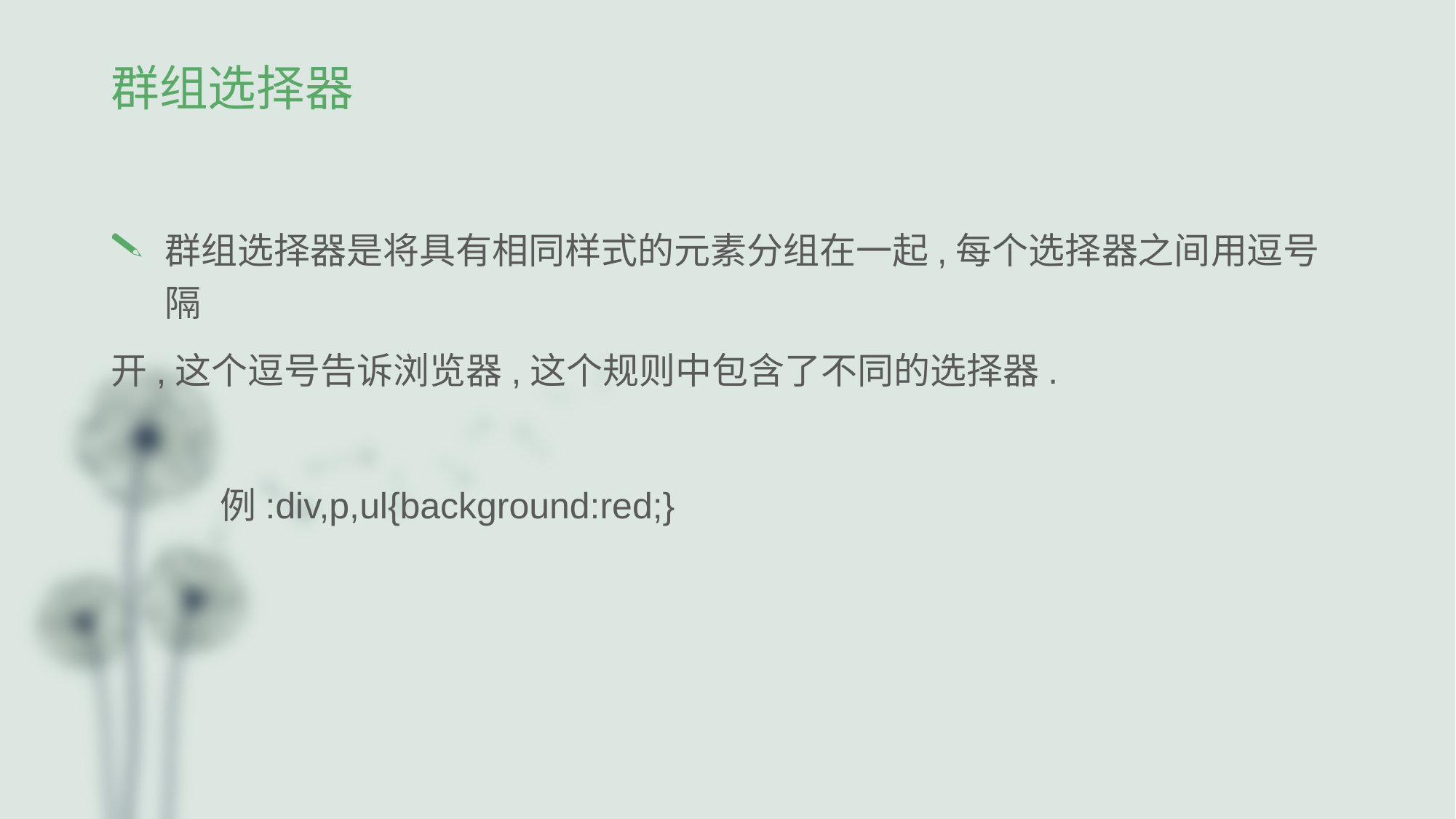

# 群组选择器

群组选择器是将具有相同样式的元素分组在一起,每个选择器之间用逗号隔
开,这个逗号告诉浏览器,这个规则中包含了不同的选择器.

	例:div,p,ul{background:red;}